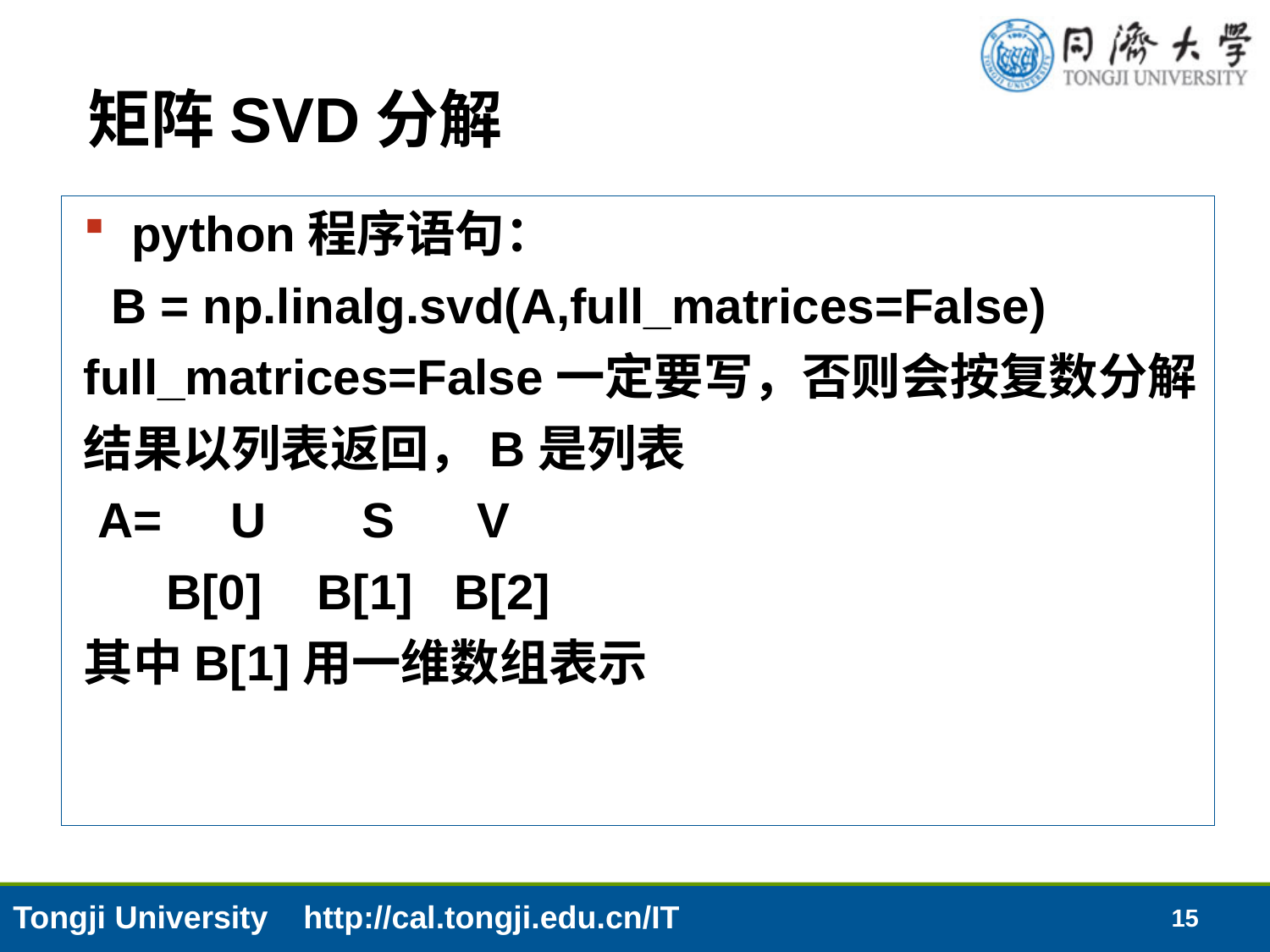

# 矩阵SVD分解
python程序语句：
  B = np.linalg.svd(A,full_matrices=False)
full_matrices=False一定要写，否则会按复数分解
结果以列表返回，B是列表
 A=     U       S      V
      B[0]    B[1]   B[2]
其中B[1]用一维数组表示